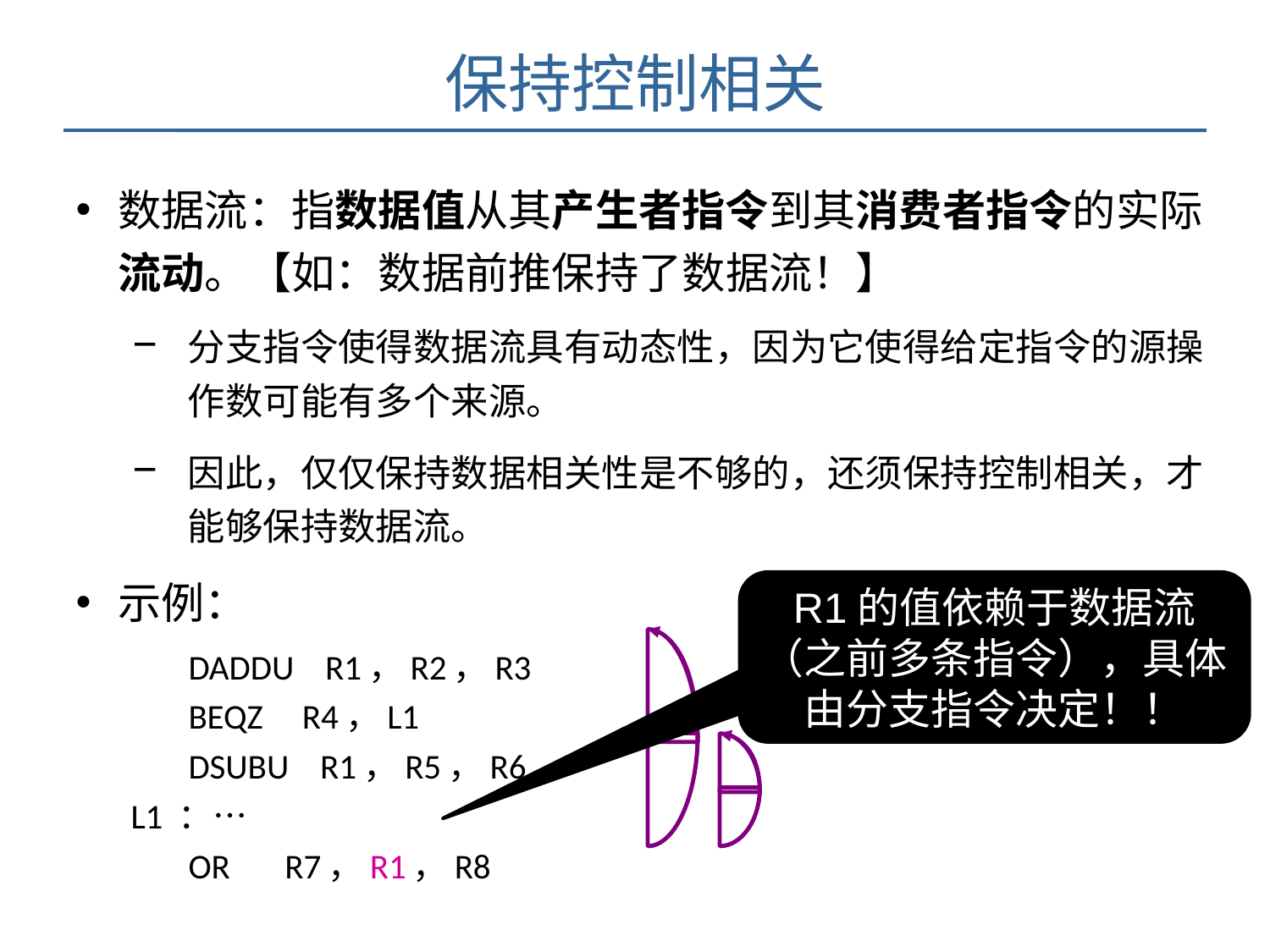

保持控制相关
数据流：指数据值从其产生者指令到其消费者指令的实际流动。【如：数据前推保持了数据流！】
分支指令使得数据流具有动态性，因为它使得给定指令的源操作数可能有多个来源。
因此，仅仅保持数据相关性是不够的，还须保持控制相关，才能够保持数据流。
示例：
DADDU    R1，R2，R3
BEQZ     R4，L1
DSUBU    R1，R5，R6
L1 ：…
OR       R7，R1，R8

R1的值依赖于数据流（之前多条指令），具体由分支指令决定！！